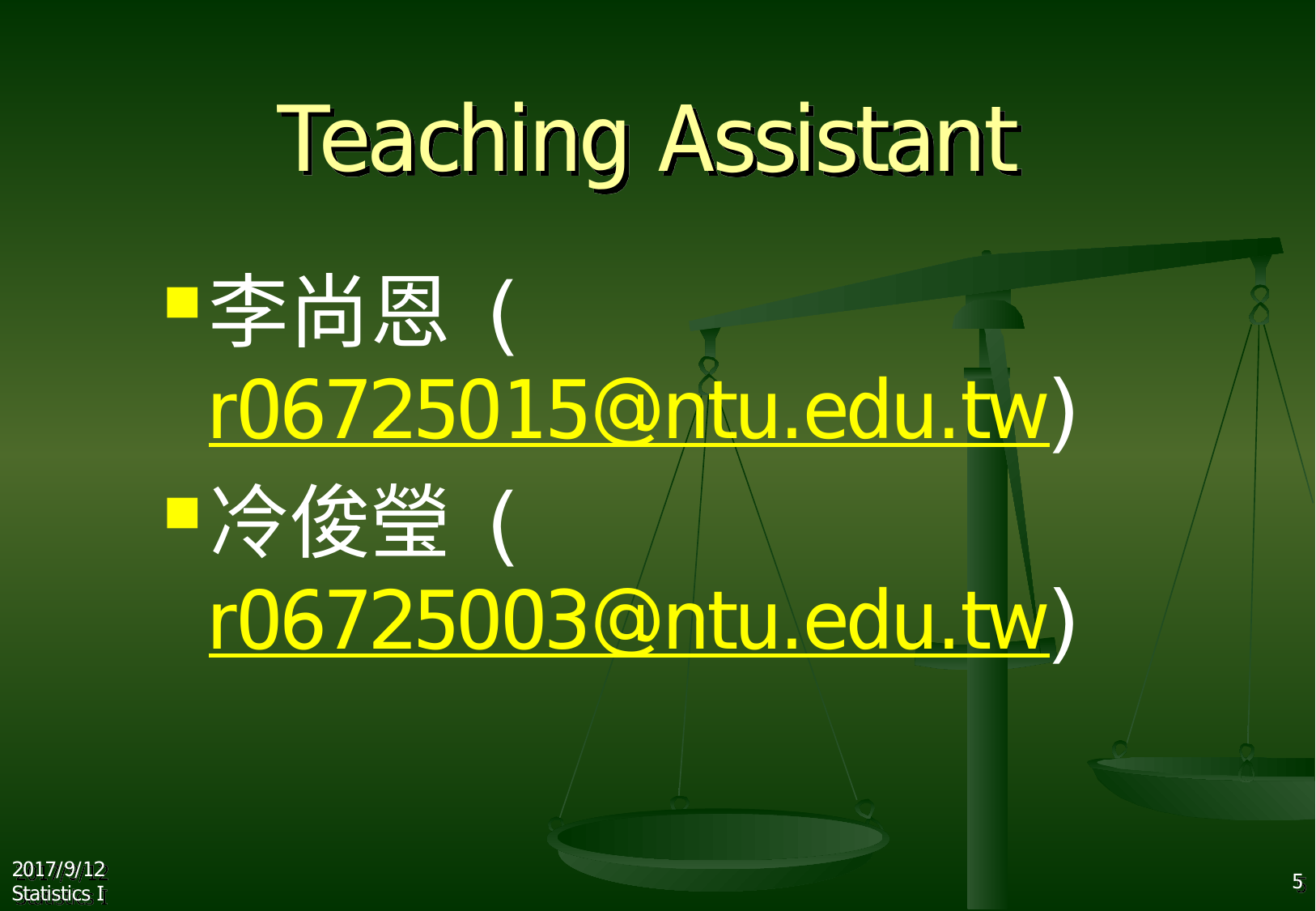

# Teaching Assistant
李尚恩 (r06725015@ntu.edu.tw)
冷俊瑩 (r06725003@ntu.edu.tw)
2017/9/12
Statistics I
5